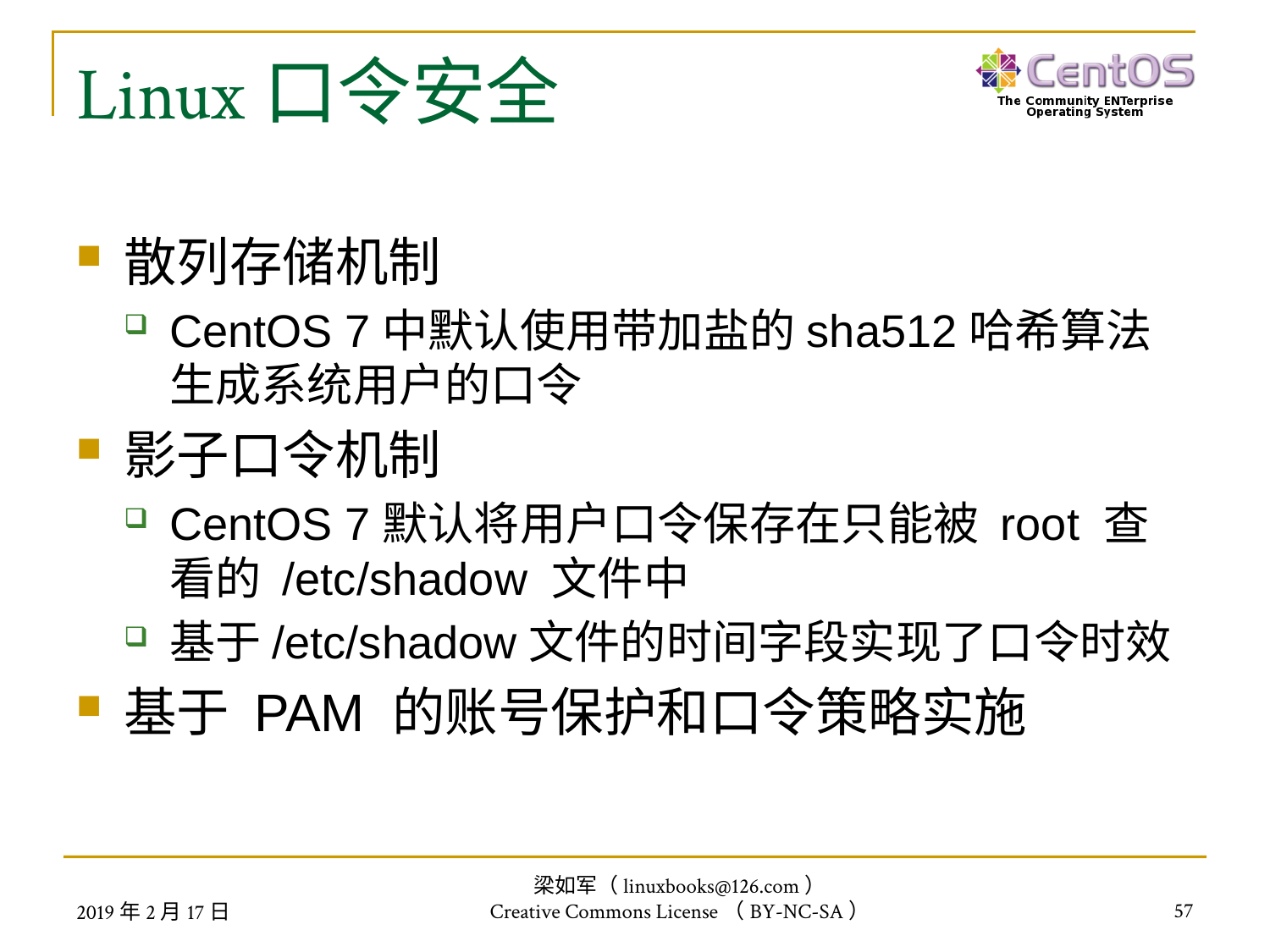

# Linux口令安全
散列存储机制
CentOS 7中默认使用带加盐的sha512哈希算法生成系统用户的口令
影子口令机制
CentOS 7默认将用户口令保存在只能被 root 查看的 /etc/shadow 文件中
基于/etc/shadow文件的时间字段实现了口令时效
基于 PAM 的账号保护和口令策略实施

梁如军（linuxbooks@126.com）
Creative Commons License（BY-NC-SA）
2019年2月17日
57